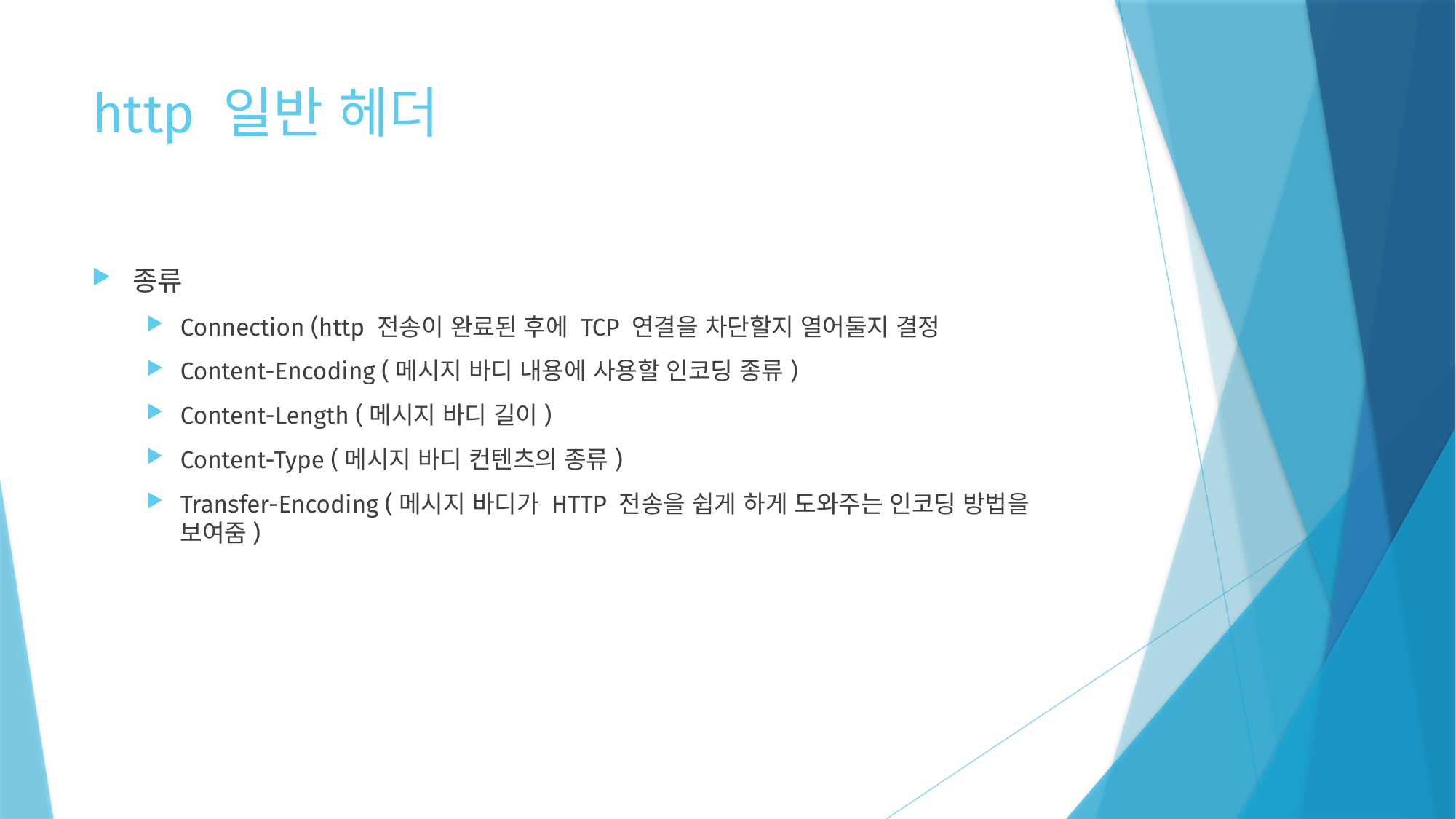

# http 일반 헤더
종류
Connection (http 전송이 완료된 후에 TCP 연결을 차단할지 열어둘지 결정
Content-Encoding (메시지 바디 내용에 사용할 인코딩 종류)
Content-Length (메시지 바디 길이)
Content-Type (메시지 바디 컨텐츠의 종류)
Transfer-Encoding (메시지 바디가 HTTP 전송을 쉽게 하게 도와주는 인코딩 방법을 보여줌)